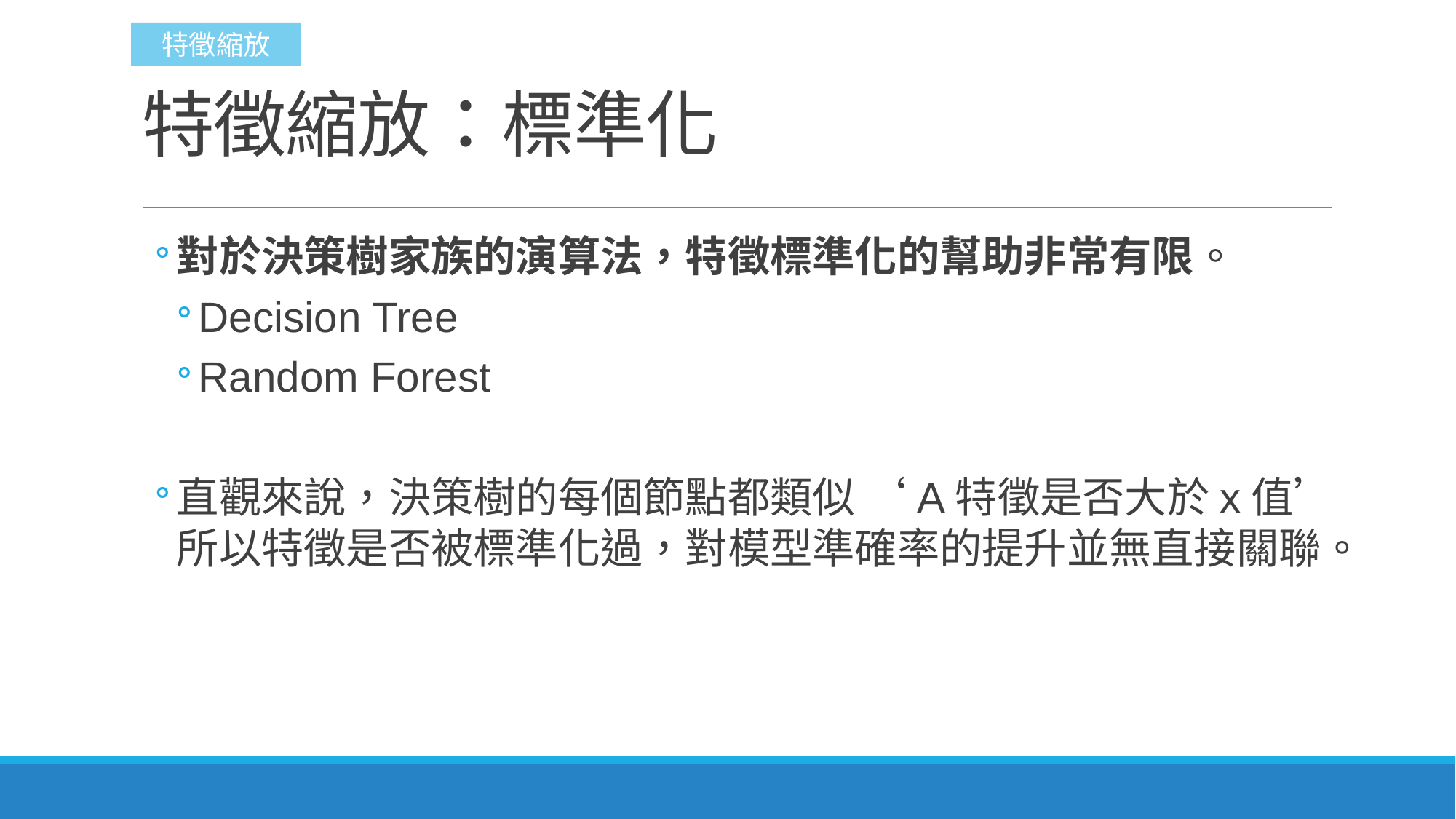

特徵縮放
# 特徵縮放：標準化
對於決策樹家族的演算法，特徵標準化的幫助非常有限。
Decision Tree
Random Forest

直觀來說，決策樹的每個節點都類似 ‘A特徵是否大於x值’
所以特徵是否被標準化過，對模型準確率的提升並無直接關聯。